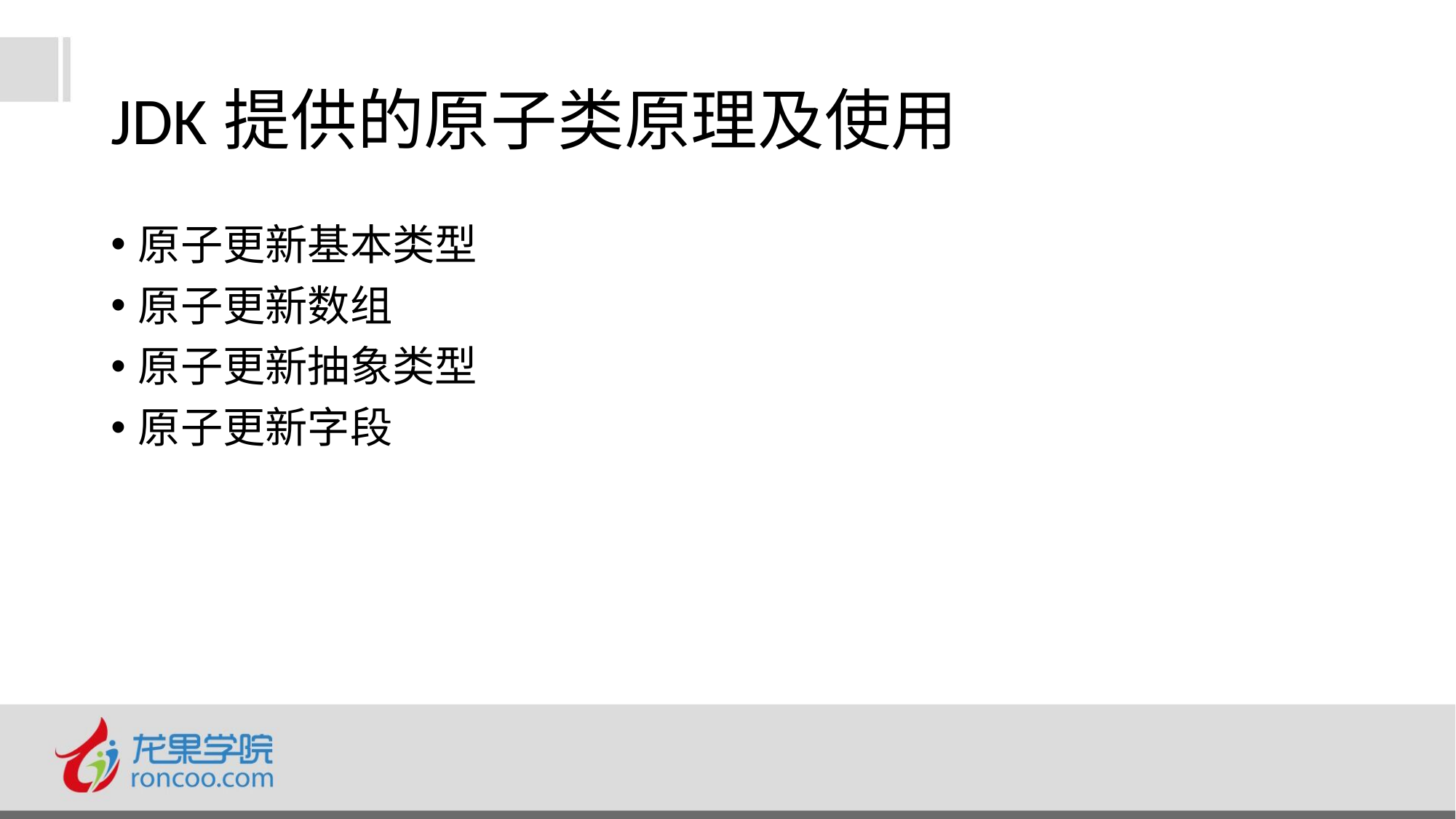

# JDK提供的原子类原理及使用
原子更新基本类型
原子更新数组
原子更新抽象类型
原子更新字段